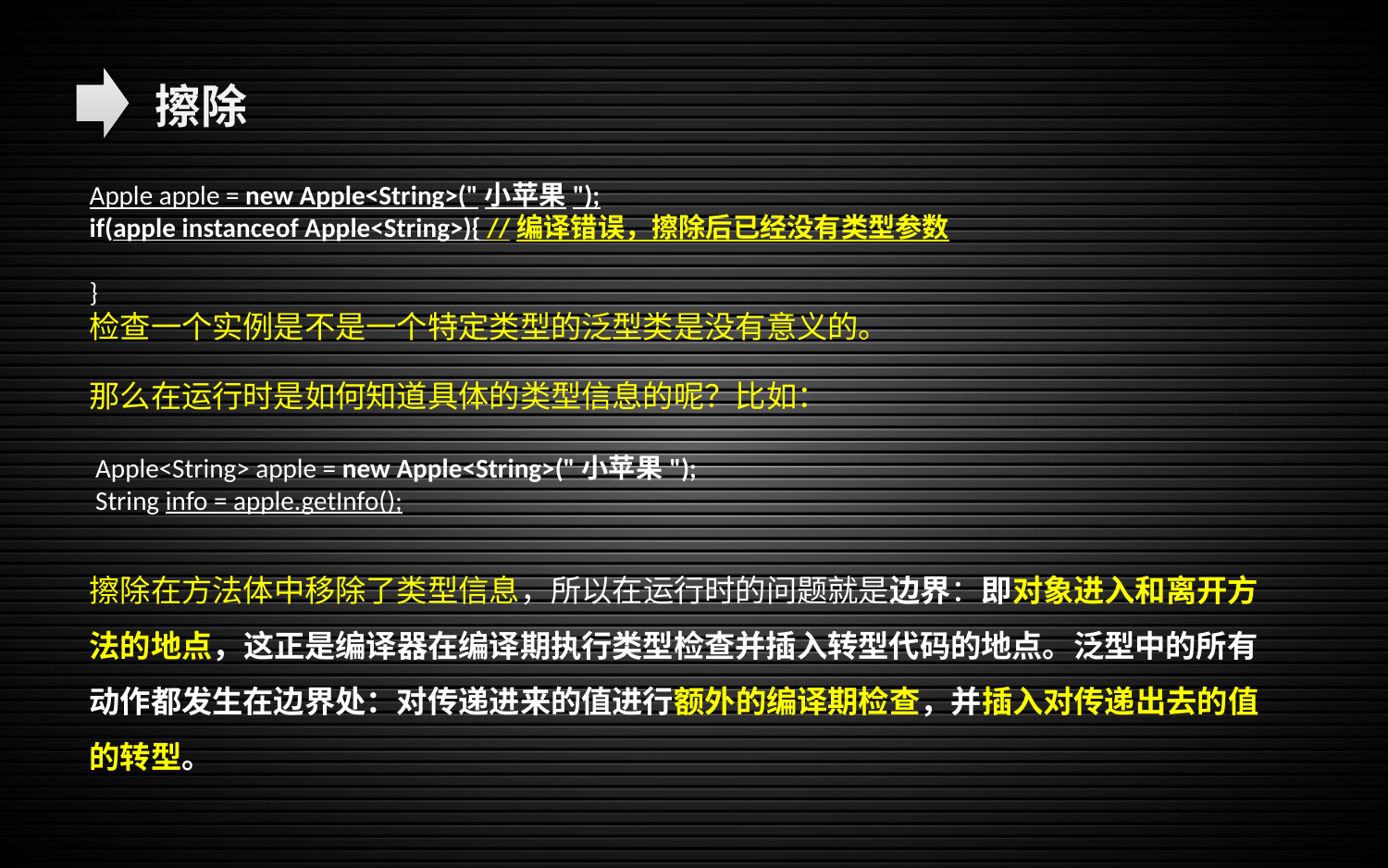

擦除
Apple apple = new Apple<String>("小苹果");
if(apple instanceof Apple<String>){ //编译错误，擦除后已经没有类型参数

}
检查一个实例是不是一个特定类型的泛型类是没有意义的。

那么在运行时是如何知道具体的类型信息的呢？比如：

 Apple<String> apple = new Apple<String>("小苹果");
 String info = apple.getInfo();

擦除在方法体中移除了类型信息，所以在运行时的问题就是边界：即对象进入和离开方法的地点，这正是编译器在编译期执行类型检查并插入转型代码的地点。泛型中的所有动作都发生在边界处：对传递进来的值进行额外的编译期检查，并插入对传递出去的值的转型。